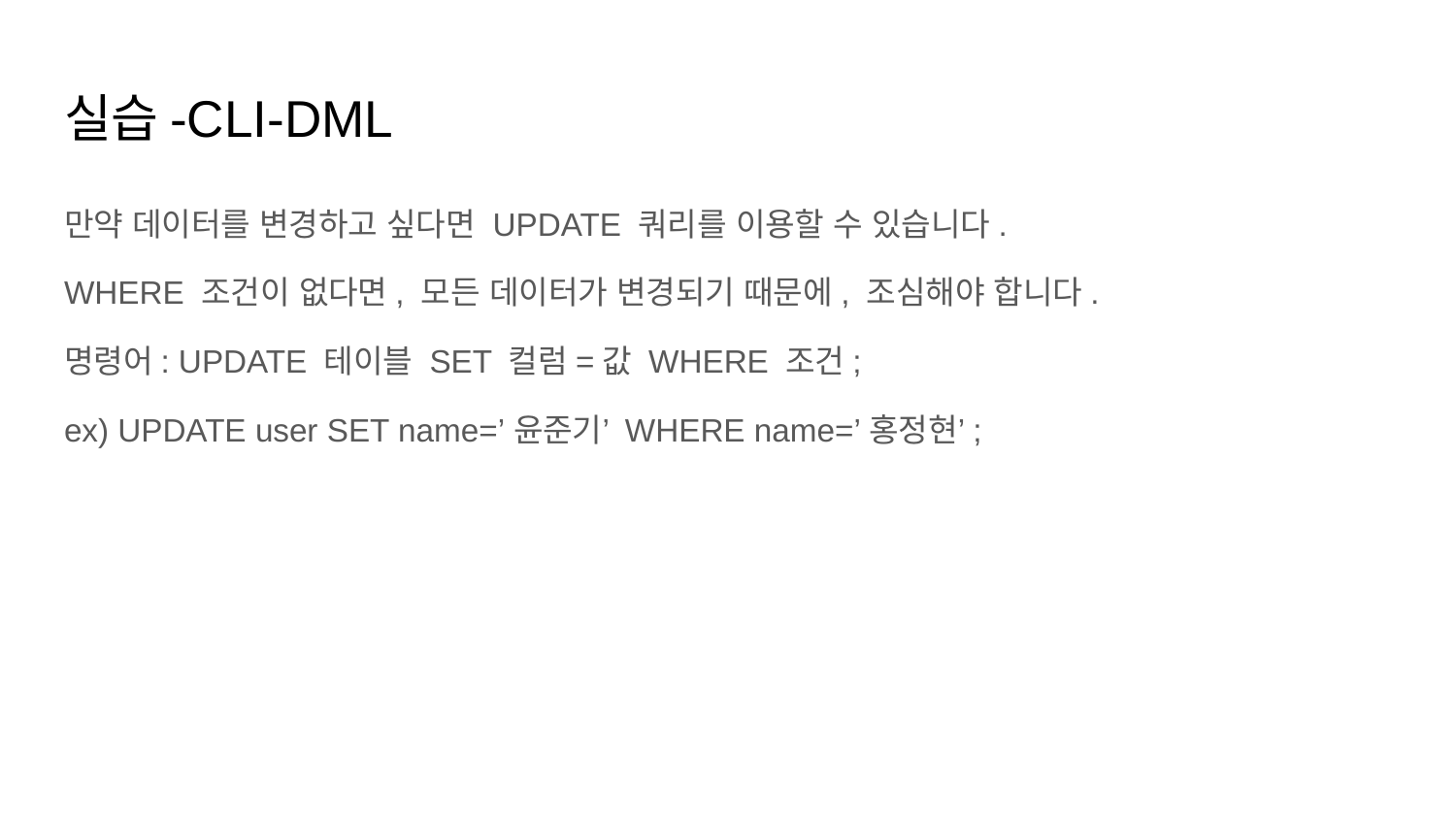

# 실습-CLI-DML
만약 데이터를 변경하고 싶다면 UPDATE 쿼리를 이용할 수 있습니다.
WHERE 조건이 없다면, 모든 데이터가 변경되기 때문에, 조심해야 합니다.
명령어: UPDATE 테이블 SET 컬럼=값 WHERE 조건;
ex) UPDATE user SET name=’윤준기’ WHERE name=’홍정현’;